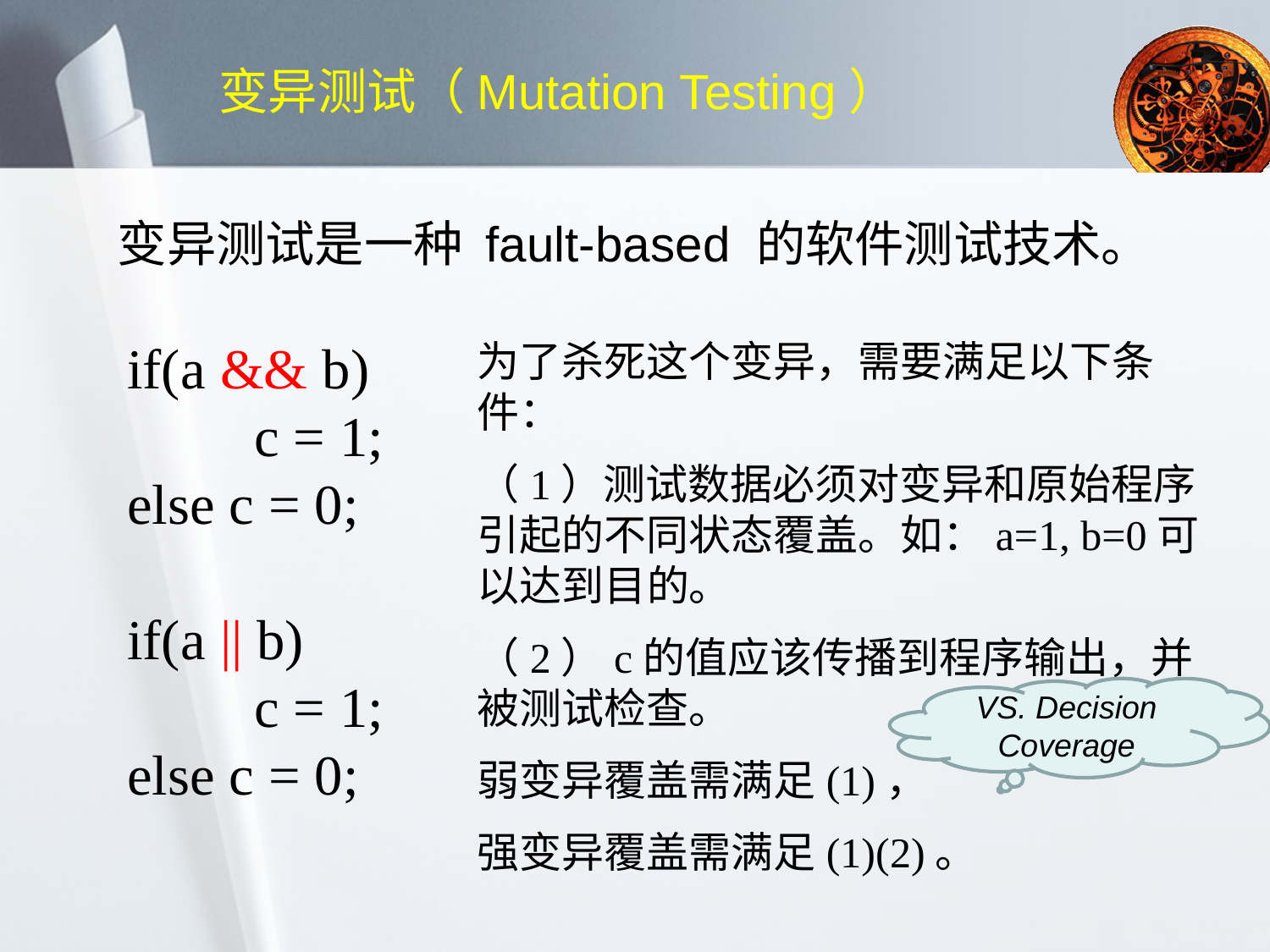

# 变异测试（Mutation Testing）
变异测试是一种 fault-based 的软件测试技术。
if(a && b)
	c = 1;
else c = 0;

if(a || b)
	c = 1;
else c = 0;
为了杀死这个变异，需要满足以下条件：
（1）测试数据必须对变异和原始程序引起的不同状态覆盖。如：a=1, b=0可以达到目的。
（2）c的值应该传播到程序输出，并被测试检查。
弱变异覆盖需满足(1)，
强变异覆盖需满足(1)(2)。
VS. Decision Coverage